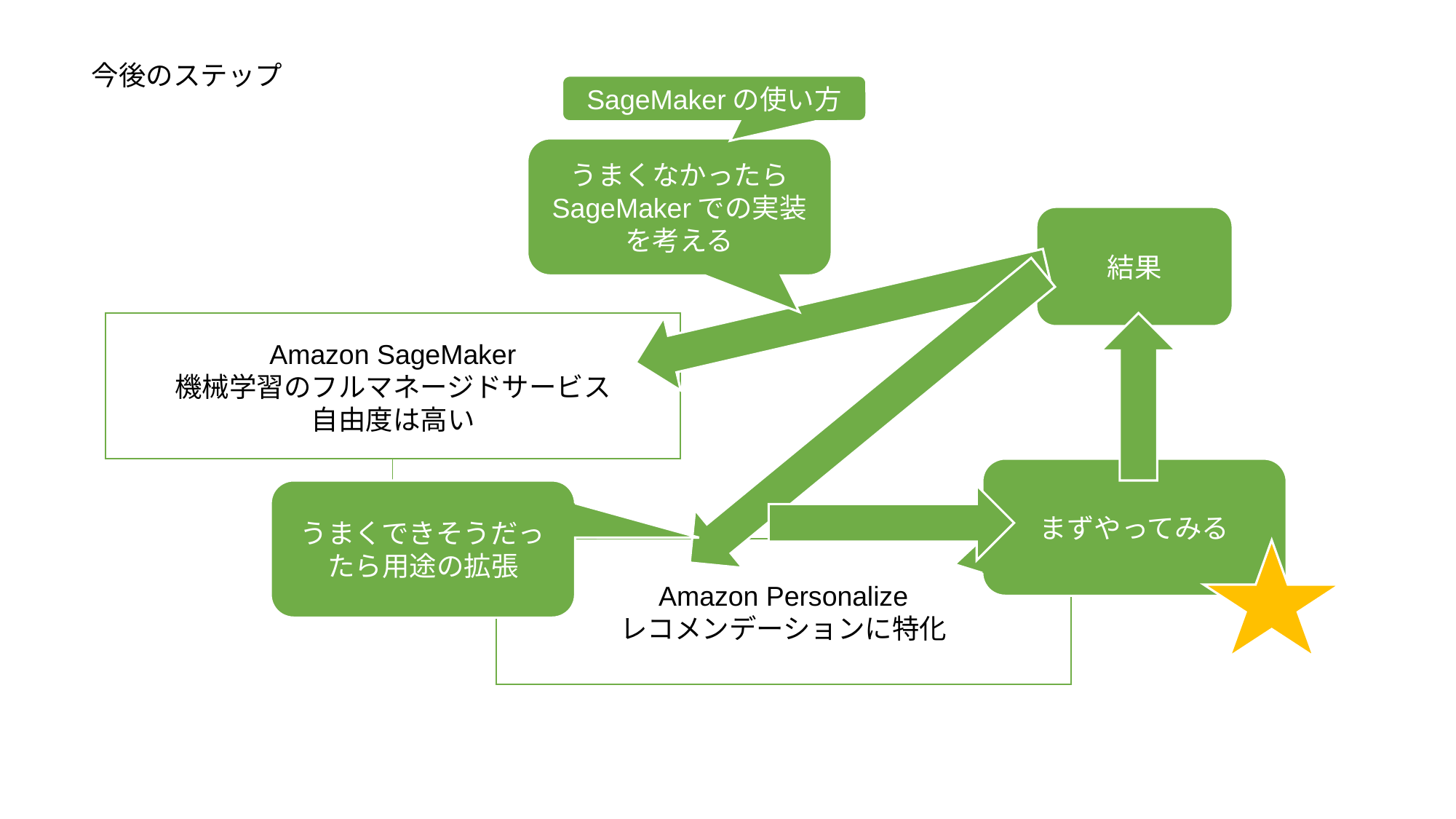

今後のステップ
SageMakerの使い方

うまくなかったら
SageMakerでの実装を考える

結果

Amazon SageMaker
機械学習のフルマネージドサービス
自由度は高い

まずやってみる
うまくできそうだったら用途の拡張
Amazon Personalize
レコメンデーションに特化